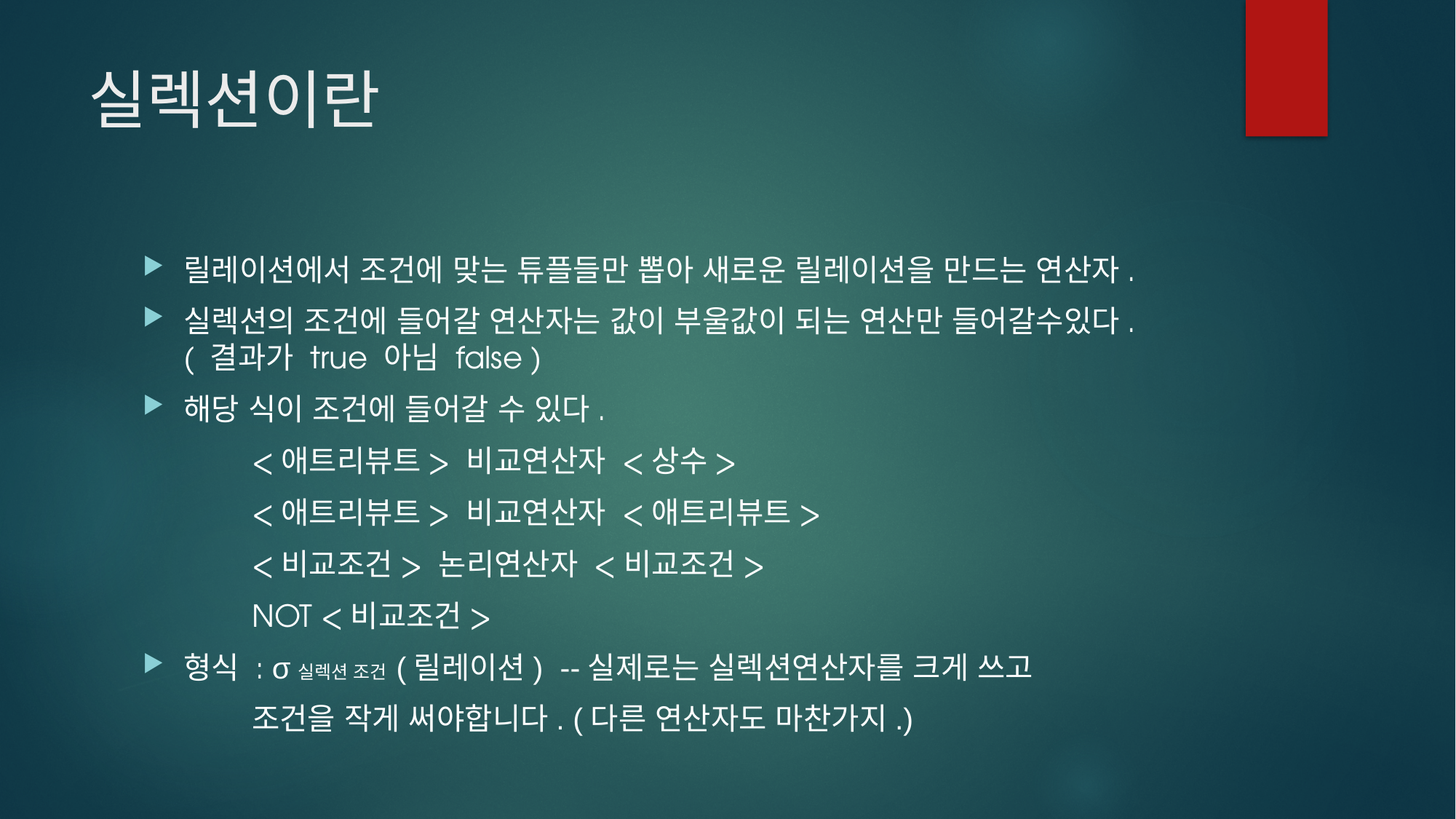

# 실렉션이란
릴레이션에서 조건에 맞는 튜플들만 뽑아 새로운 릴레이션을 만드는 연산자.
실렉션의 조건에 들어갈 연산자는 값이 부울값이 되는 연산만 들어갈수있다. ( 결과가 true 아님 false )
해당 식이 조건에 들어갈 수 있다.
	<애트리뷰트> 비교연산자 <상수>
	<애트리뷰트> 비교연산자 <애트리뷰트>
	<비교조건> 논리연산자 <비교조건>
	NOT <비교조건>
형식 : σ실렉션 조건 (릴레이션)  --실제로는 실렉션연산자를 크게 쓰고
	조건을 작게 써야합니다. (다른 연산자도 마찬가지.)